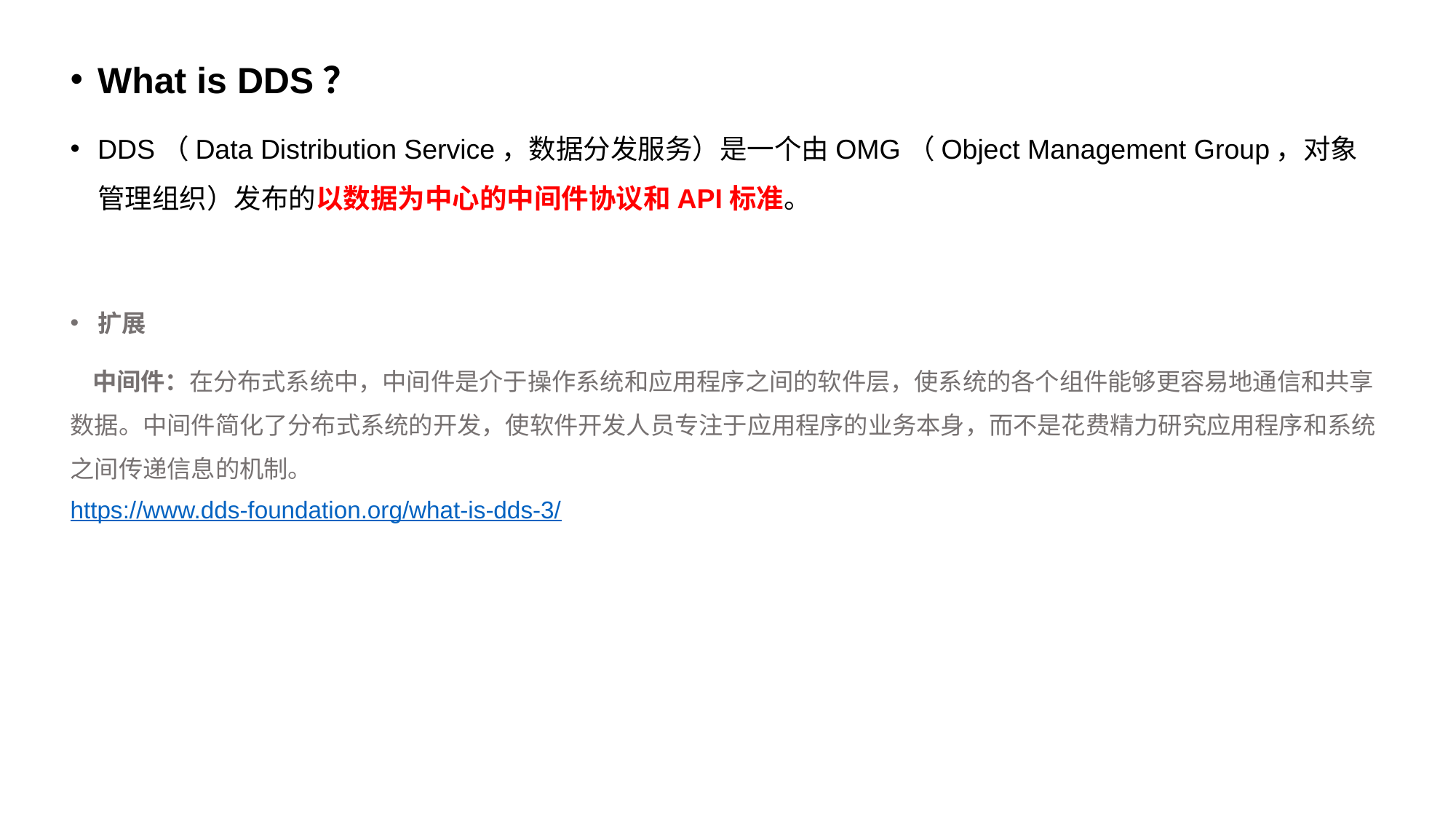

What is DDS？
DDS（Data Distribution Service，数据分发服务）是一个由OMG（Object Management Group，对象管理组织）发布的以数据为中心的中间件协议和API标准。

扩展
   中间件：在分布式系统中，中间件是介于操作系统和应用程序之间的软件层，使系统的各个组件能够更容易地通信和共享数据。中间件简化了分布式系统的开发，使软件开发人员专注于应用程序的业务本身，而不是花费精力研究应用程序和系统之间传递信息的机制。
https://www.dds-foundation.org/what-is-dds-3/